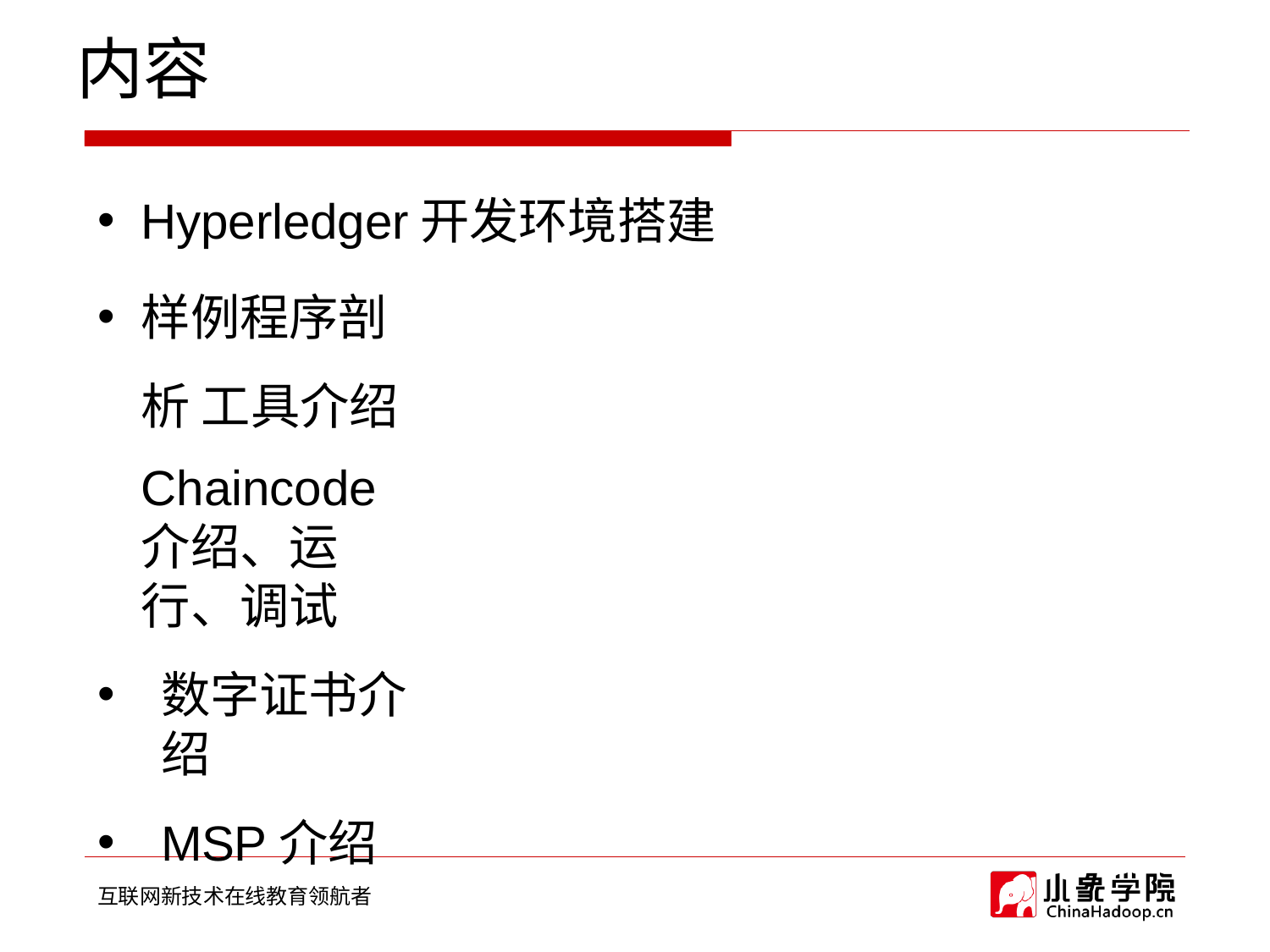

# 内容
Hyperledger开发环境搭建
样例程序剖析 工具介绍
Chaincode介绍、运行、调试
数字证书介绍
MSP介绍
互联网新技术在线教育领航者